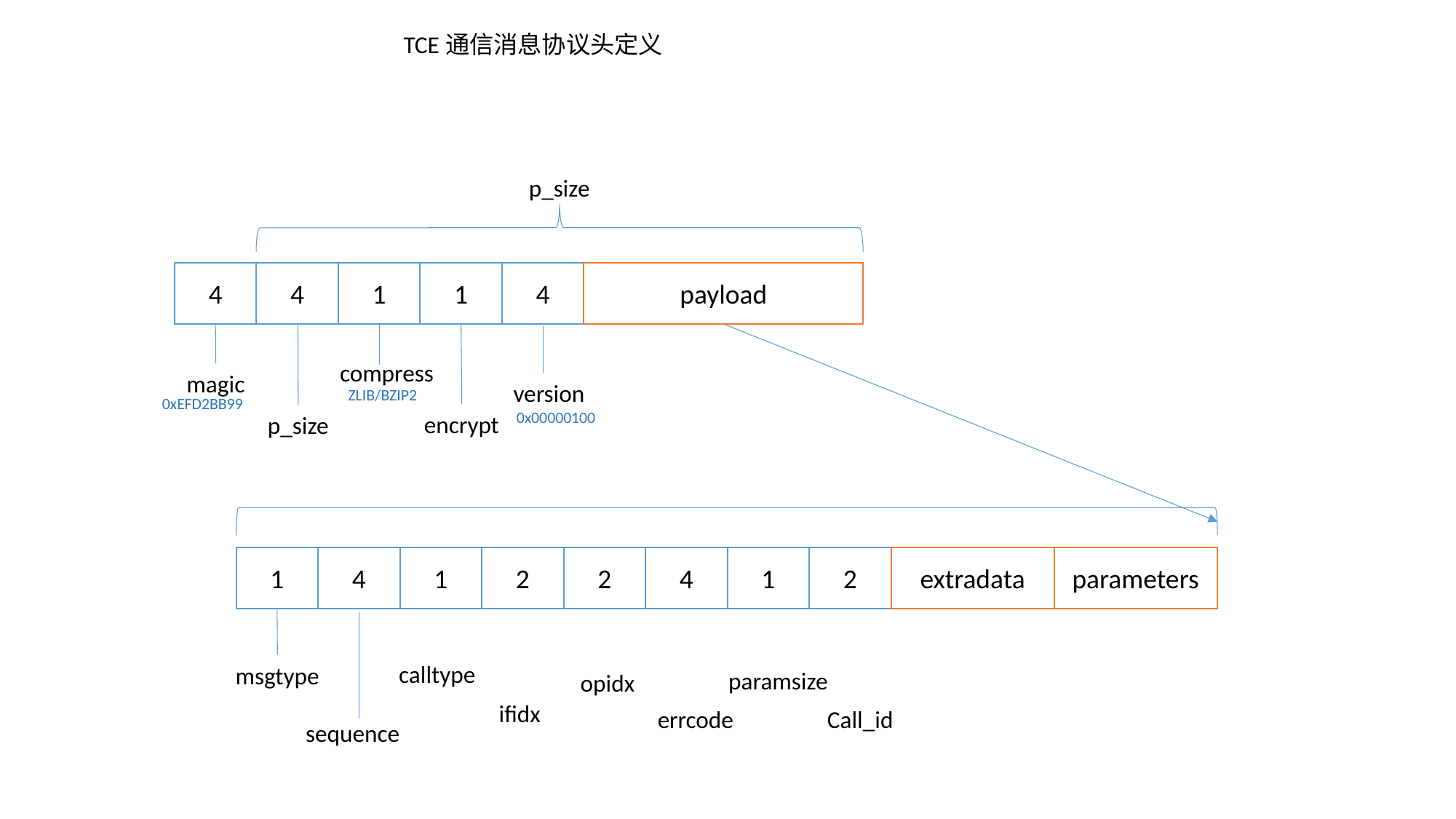

TCE通信消息协议头定义

p_size
4
4
1
1
4
payload
compress
magic
version
ZLIB/BZIP2
0xEFD2BB99
0x00000100
encrypt
p_size
1
4
1
2
2
4
1
2
extradata
parameters
calltype
msgtype
paramsize
opidx
ifidx
Call_id
errcode
sequence